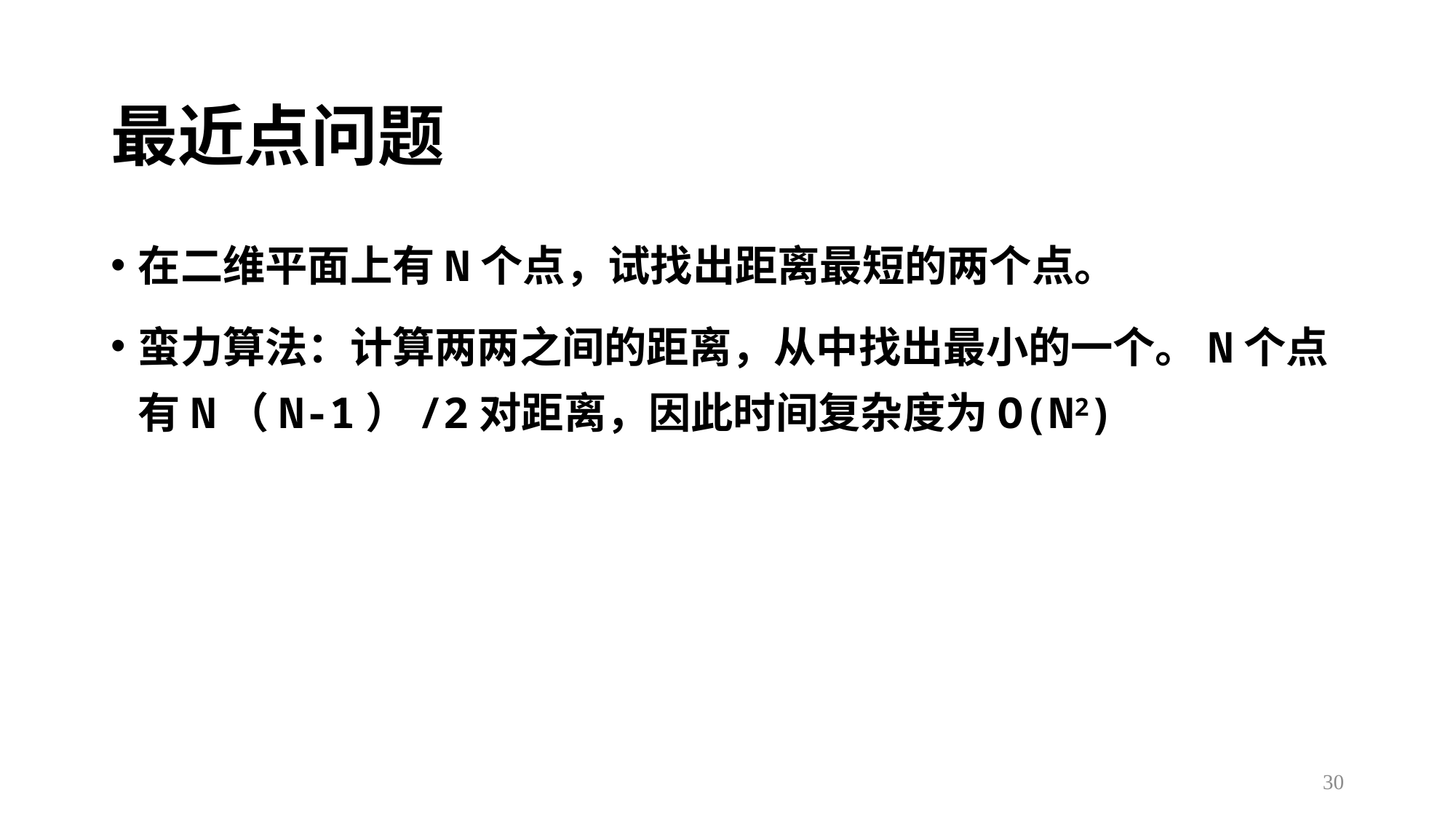

# 最近点问题
在二维平面上有N个点，试找出距离最短的两个点。
蛮力算法：计算两两之间的距离，从中找出最小的一个。N个点有N（N-1）/2对距离，因此时间复杂度为O(N2)
30